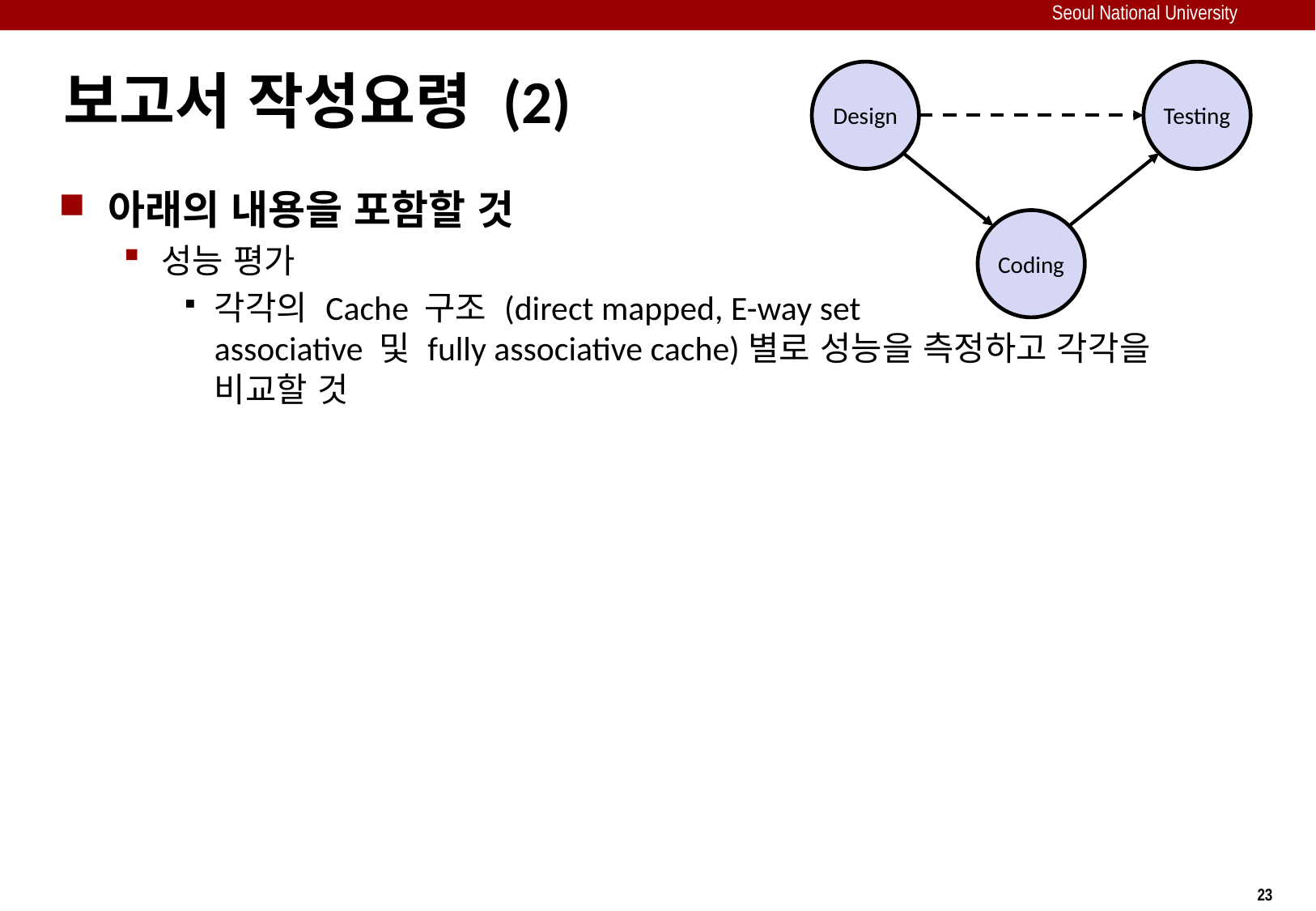

# 보고서 작성요령 (2)
Design
Testing
Coding
아래의 내용을 포함할 것
성능 평가
각각의 Cache 구조 (direct mapped, E-way set
associative 및 fully associative cache)별로 성능을 측정하고 각각을
비교할 것